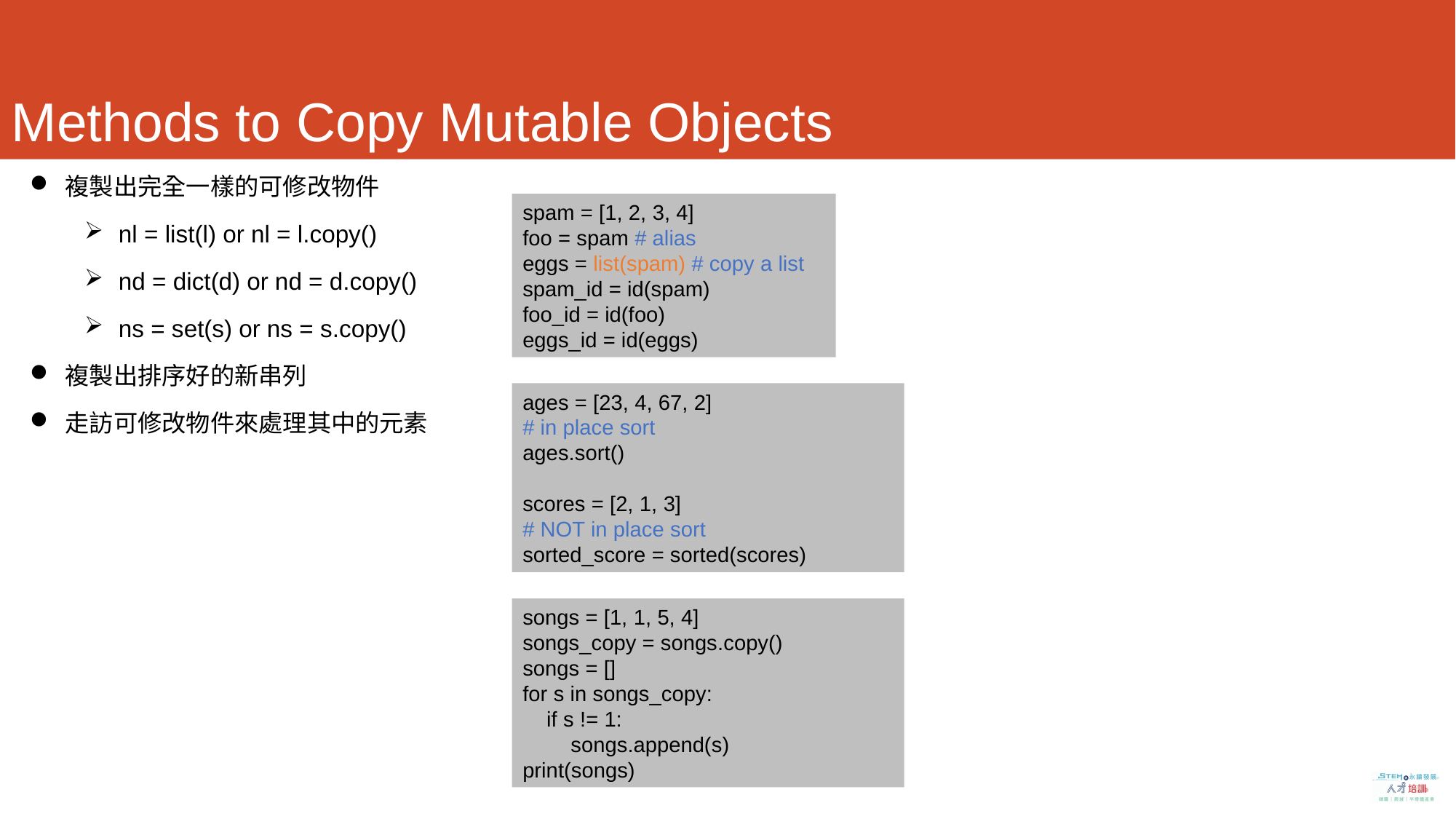

# Methods to Copy Mutable Objects
 複製出完全一樣的可修改物件
nl = list(l) or nl = l.copy()
nd = dict(d) or nd = d.copy()
ns = set(s) or ns = s.copy()
 複製出排序好的新串列
 走訪可修改物件來處理其中的元素
spam = [1, 2, 3, 4]
foo = spam # alias
eggs = list(spam) # copy a list
spam_id = id(spam)
foo_id = id(foo)
eggs_id = id(eggs)
ages = [23, 4, 67, 2]
# in place sort
ages.sort()

scores = [2, 1, 3]
# NOT in place sort
sorted_score = sorted(scores)
songs = [1, 1, 5, 4]
songs_copy = songs.copy()
songs = []
for s in songs_copy:
    if s != 1:
        songs.append(s)
print(songs)